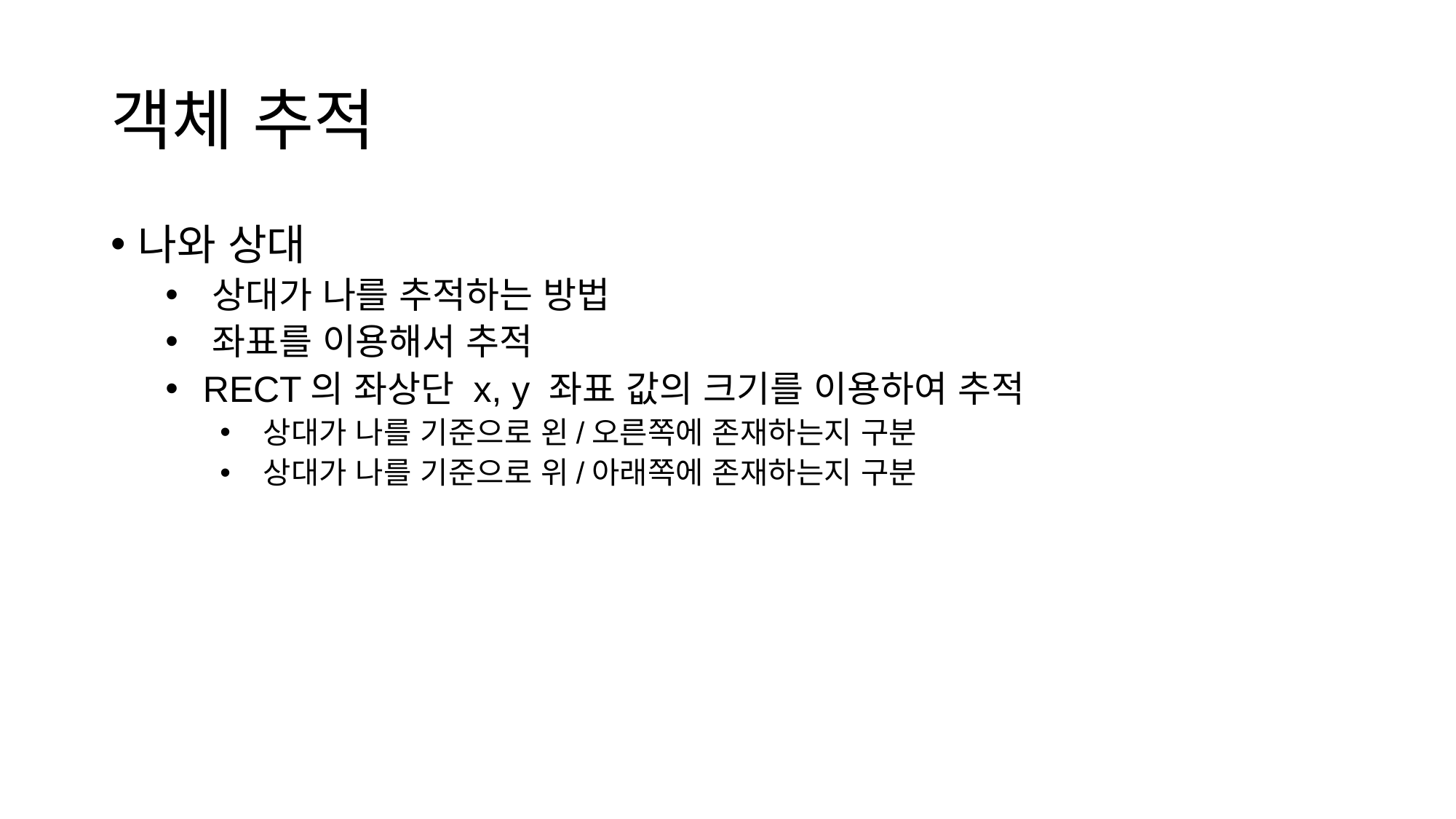

# 객체 추적
나와 상대
 상대가 나를 추적하는 방법
 좌표를 이용해서 추적
 RECT의 좌상단 x, y 좌표 값의 크기를 이용하여 추적
 상대가 나를 기준으로 왼/오른쪽에 존재하는지 구분
 상대가 나를 기준으로 위/아래쪽에 존재하는지 구분